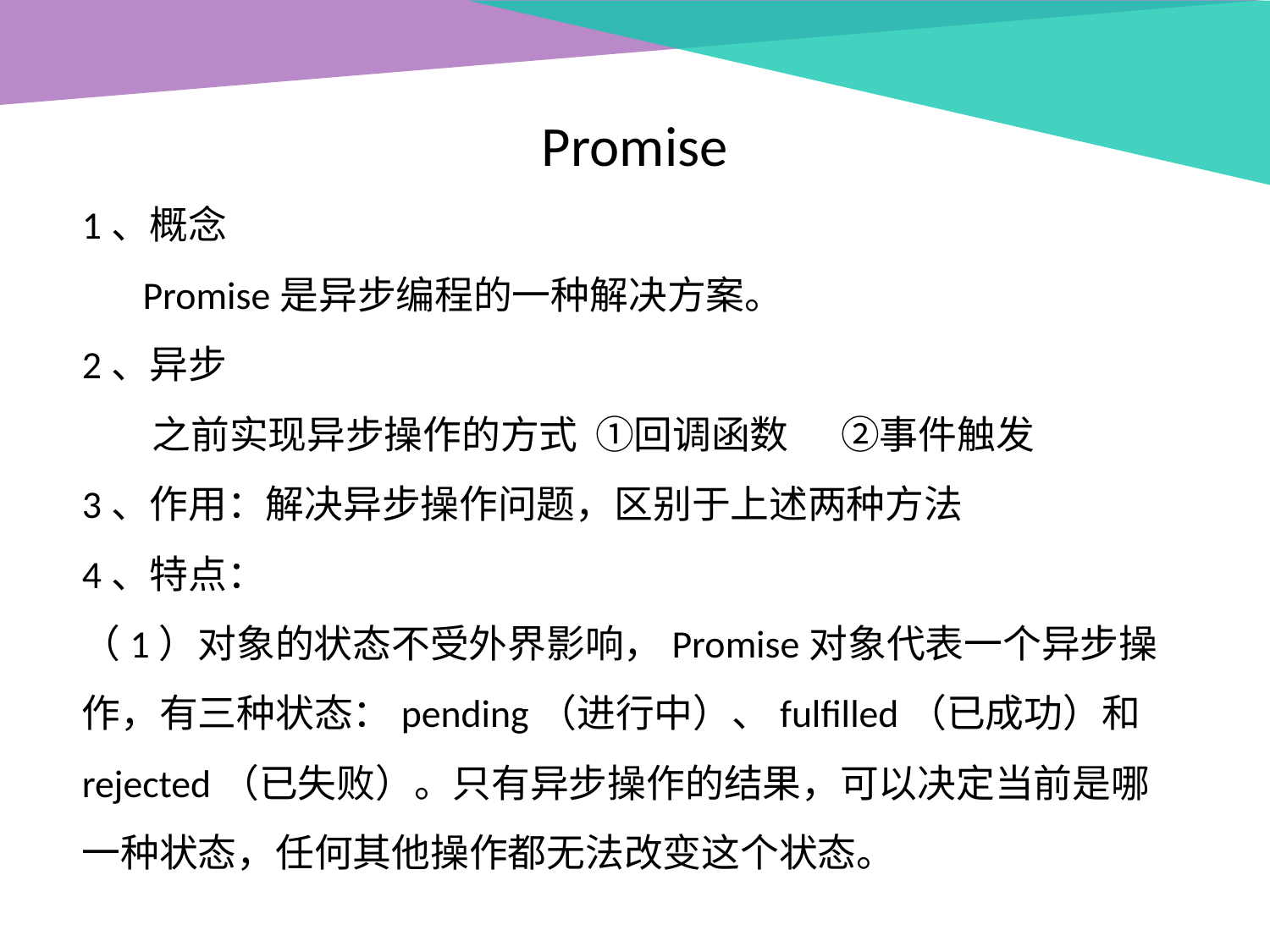

Promise
1、概念
       Promise是异步编程的一种解决方案。
2、异步
       之前实现异步操作的方式  ①回调函数      ②事件触发
3、作用：解决异步操作问题，区别于上述两种方法
4、特点：
（1）对象的状态不受外界影响，Promise对象代表一个异步操作，有三种状态：pending（进行中）、fulfilled（已成功）和rejected（已失败）。只有异步操作的结果，可以决定当前是哪一种状态，任何其他操作都无法改变这个状态。